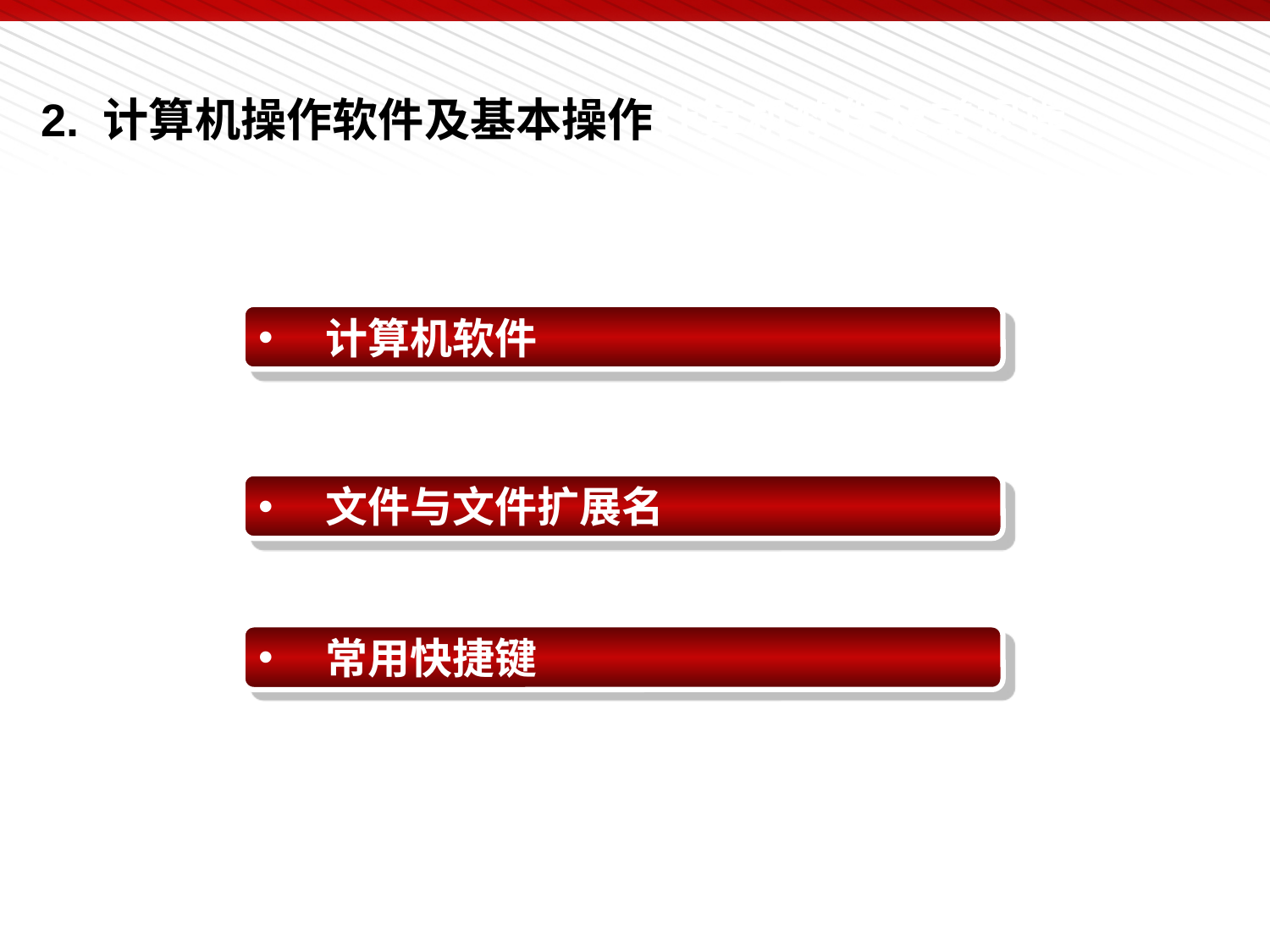

# 2. 计算机操作软件及基本操作计算机软件及常规操作
 计算机软件
 文件与文件扩展名
 常用快捷键